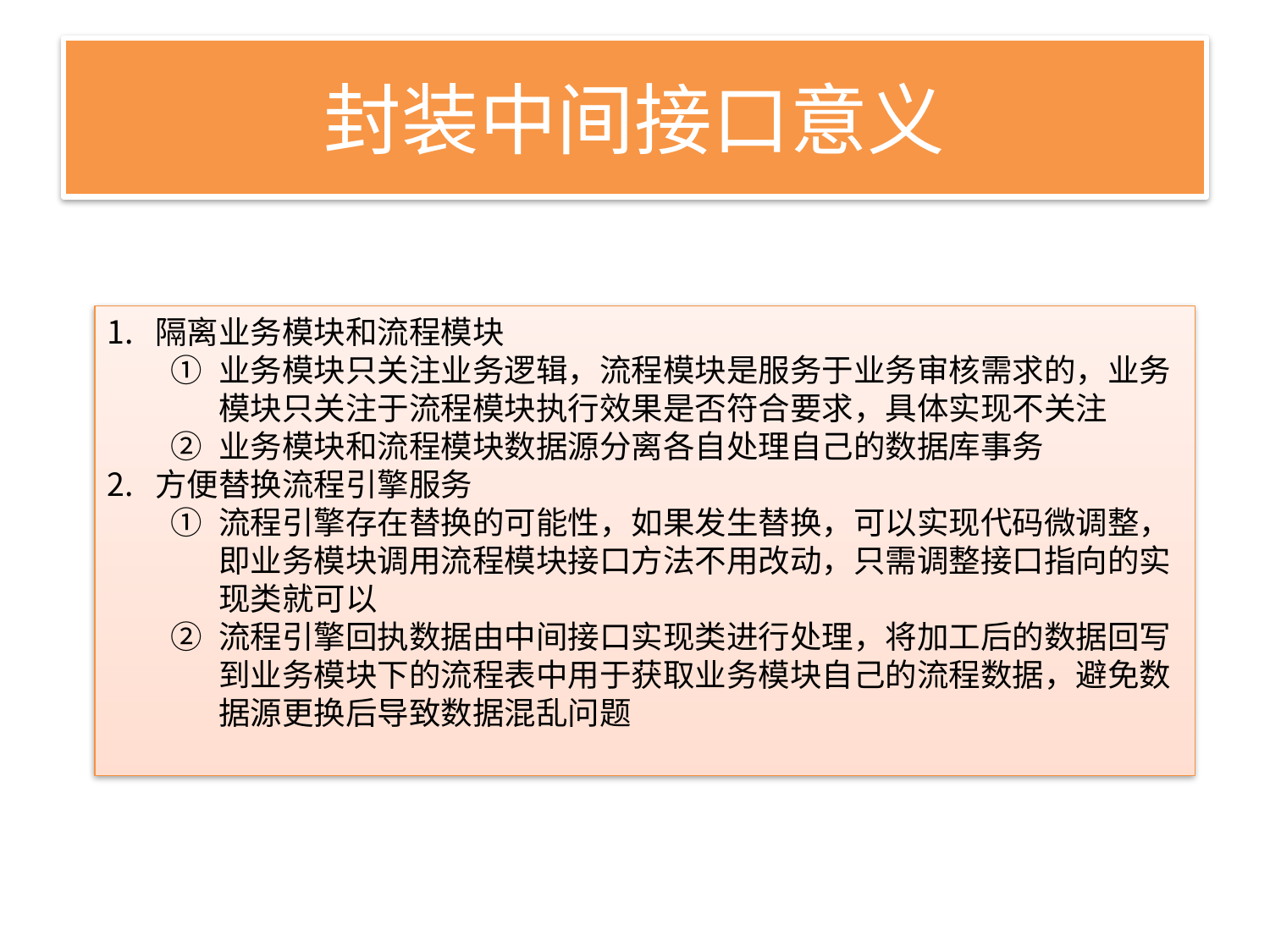

# 封装中间接口意义
隔离业务模块和流程模块
业务模块只关注业务逻辑，流程模块是服务于业务审核需求的，业务模块只关注于流程模块执行效果是否符合要求，具体实现不关注
业务模块和流程模块数据源分离各自处理自己的数据库事务
方便替换流程引擎服务
流程引擎存在替换的可能性，如果发生替换，可以实现代码微调整，即业务模块调用流程模块接口方法不用改动，只需调整接口指向的实现类就可以
流程引擎回执数据由中间接口实现类进行处理，将加工后的数据回写到业务模块下的流程表中用于获取业务模块自己的流程数据，避免数据源更换后导致数据混乱问题